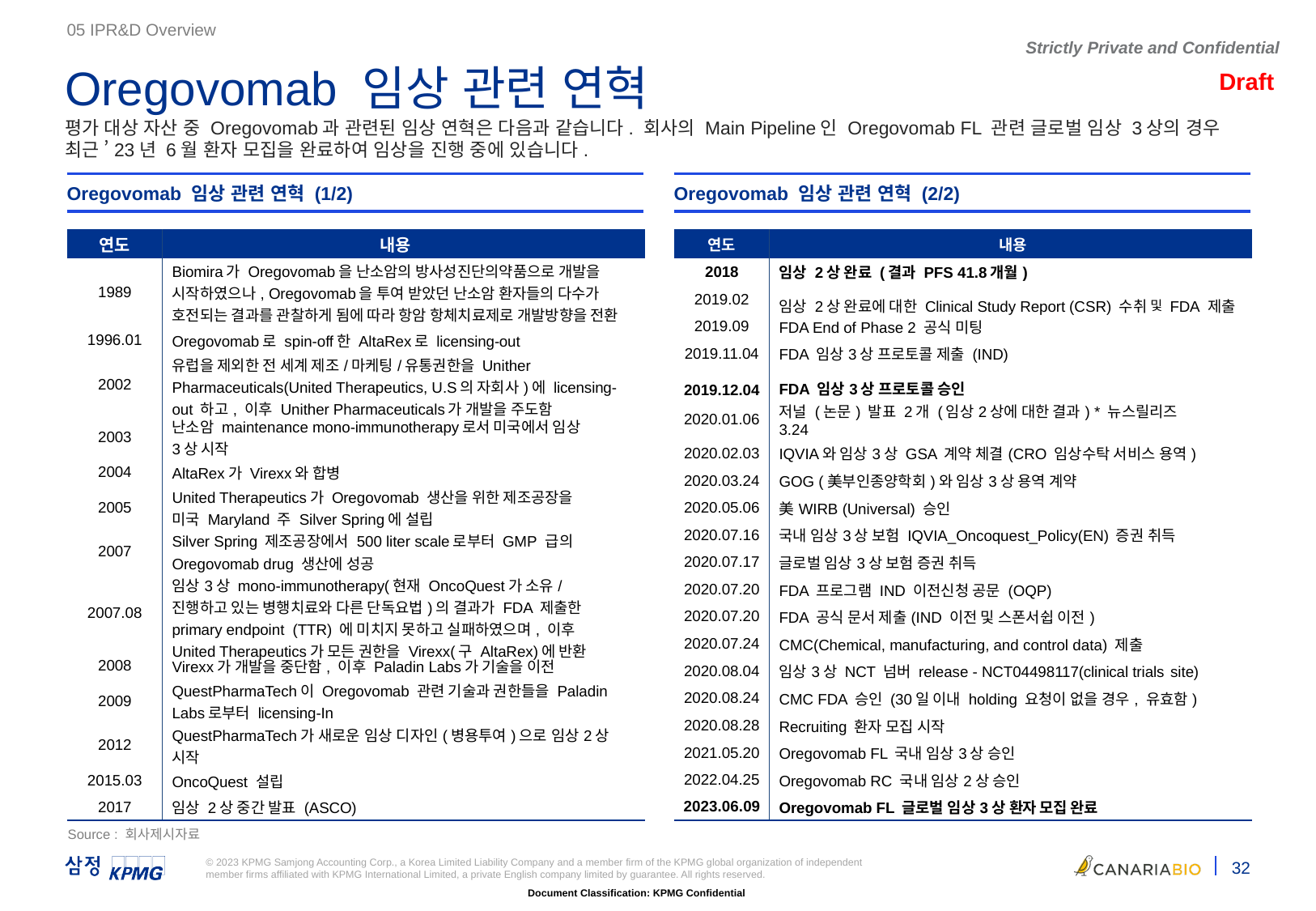

05 IPR&D Overview

Oregovomab 임상 관련 연혁
평가 대상 자산 중 Oregovomab과 관련된 임상 연혁은 다음과 같습니다. 회사의 Main Pipeline인 Oregovomab FL 관련 글로벌 임상 3상의 경우 최근 ’23년 6월 환자 모집을 완료하여 임상을 진행 중에 있습니다.
Oregovomab 임상 관련 연혁 (1/2)
Oregovomab 임상 관련 연혁 (2/2)
| 연도 | 내용 |
| --- | --- |
| 1989 | Biomira가 Oregovomab을 난소암의 방사성진단의약품으로 개발을 시작하였으나, Oregovomab을 투여 받았던 난소암 환자들의 다수가 호전되는 결과를 관찰하게 됨에 따라 항암 항체치료제로 개발방향을 전환 |
| 1996.01 | Oregovomab로 spin-off한 AltaRex로 licensing-out |
| 2002 | 유럽을 제외한 전 세계 제조/마케팅/유통권한을 Unither Pharmaceuticals(United Therapeutics, U.S의 자회사)에 licensing-out 하고, 이후 Unither Pharmaceuticals가 개발을 주도함 |
| 2003 | 난소암 maintenance mono-immunotherapy로서 미국에서 임상 3상 시작 |
| 2004 | AltaRex가 Virexx와 합병 |
| 2005 | United Therapeutics가 Oregovomab 생산을 위한 제조공장을 미국 Maryland 주 Silver Spring에 설립 |
| 2007 | Silver Spring 제조공장에서 500 liter scale로부터 GMP 급의 Oregovomab drug 생산에 성공 |
| 2007.08 | 임상3상 mono-immunotherapy(현재 OncoQuest가 소유/진행하고 있는 병행치료와 다른 단독요법)의 결과가 FDA 제출한 primary endpoint (TTR) 에 미치지 못하고 실패하였으며, 이후 United Therapeutics가 모든 권한을 Virexx(구 AltaRex)에 반환 |
| 2008 | Virexx가 개발을 중단함, 이후 Paladin Labs가 기술을 이전 |
| 2009 | QuestPharmaTech이 Oregovomab 관련 기술과 권한들을 Paladin Labs로부터 licensing-In |
| 2012 | QuestPharmaTech가 새로운 임상 디자인(병용투여)으로 임상2상 시작 |
| 2015.03 | OncoQuest 설립 |
| 2017 | 임상 2상 중간 발표 (ASCO) |
| 연도 | 내용 |
| --- | --- |
| 2018 | 임상 2상 완료 (결과 PFS 41.8개월) |
| 2019.02 | 임상 2상 완료에 대한 Clinical Study Report (CSR) 수취 및 FDA 제출 |
| 2019.09 | FDA End of Phase 2 공식 미팅 |
| 2019.11.04 | FDA 임상3상 프로토콜 제출 (IND) |
| 2019.12.04 | FDA 임상3상 프로토콜 승인 |
| 2020.01.06 | 저널 (논문) 발표 2개 (임상2상에 대한 결과) \* 뉴스릴리즈 3.24 |
| 2020.02.03 | IQVIA와 임상3상 GSA 계약 체결(CRO 임상수탁 서비스 용역) |
| 2020.03.24 | GOG (美부인종양학회)와 임상3상 용역 계약 |
| 2020.05.06 | 美WIRB (Universal) 승인 |
| 2020.07.16 | 국내 임상3상 보험 IQVIA\_Oncoquest\_Policy(EN) 증권 취득 |
| 2020.07.17 | 글로벌 임상3상 보험 증권 취득 |
| 2020.07.20 | FDA 프로그램 IND 이전신청 공문 (OQP) |
| 2020.07.20 | FDA 공식 문서 제출(IND 이전 및 스폰서쉽 이전) |
| 2020.07.24 | CMC(Chemical, manufacturing, and control data) 제출 |
| 2020.08.04 | 임상3상 NCT 넘버 release - NCT04498117(clinical trials site) |
| 2020.08.24 | CMC FDA 승인 (30일 이내 holding 요청이 없을 경우, 유효함) |
| 2020.08.28 | Recruiting 환자 모집 시작 |
| 2021.05.20 | Oregovomab FL 국내 임상3상 승인 |
| 2022.04.25 | Oregovomab RC 국내 임상2상 승인 |
| 2023.06.09 | Oregovomab FL 글로벌 임상3상 환자 모집 완료 |
주요 질환별로 확인해보면 혈액질환 임상시험 누적성공률이 23.9%로 가장 높았고, 대사성질환 누적성공률이 15.5%로 뒤이었음.
비뇨기질환 임상시험 누적성공률이 3.6%로 가장 낮았으며,
종양 항암제의 경우에도 평균보다 낮은 5.3%의 임상시험 누적성공률 보임.
낮은 누적성공률은 그만큼 해당 분야의 신규 경쟁자 진입이 어렵다는 의미로, 시장에서 높은 마진율을 유지할 개연성 높음.
Source : 회사제시자료